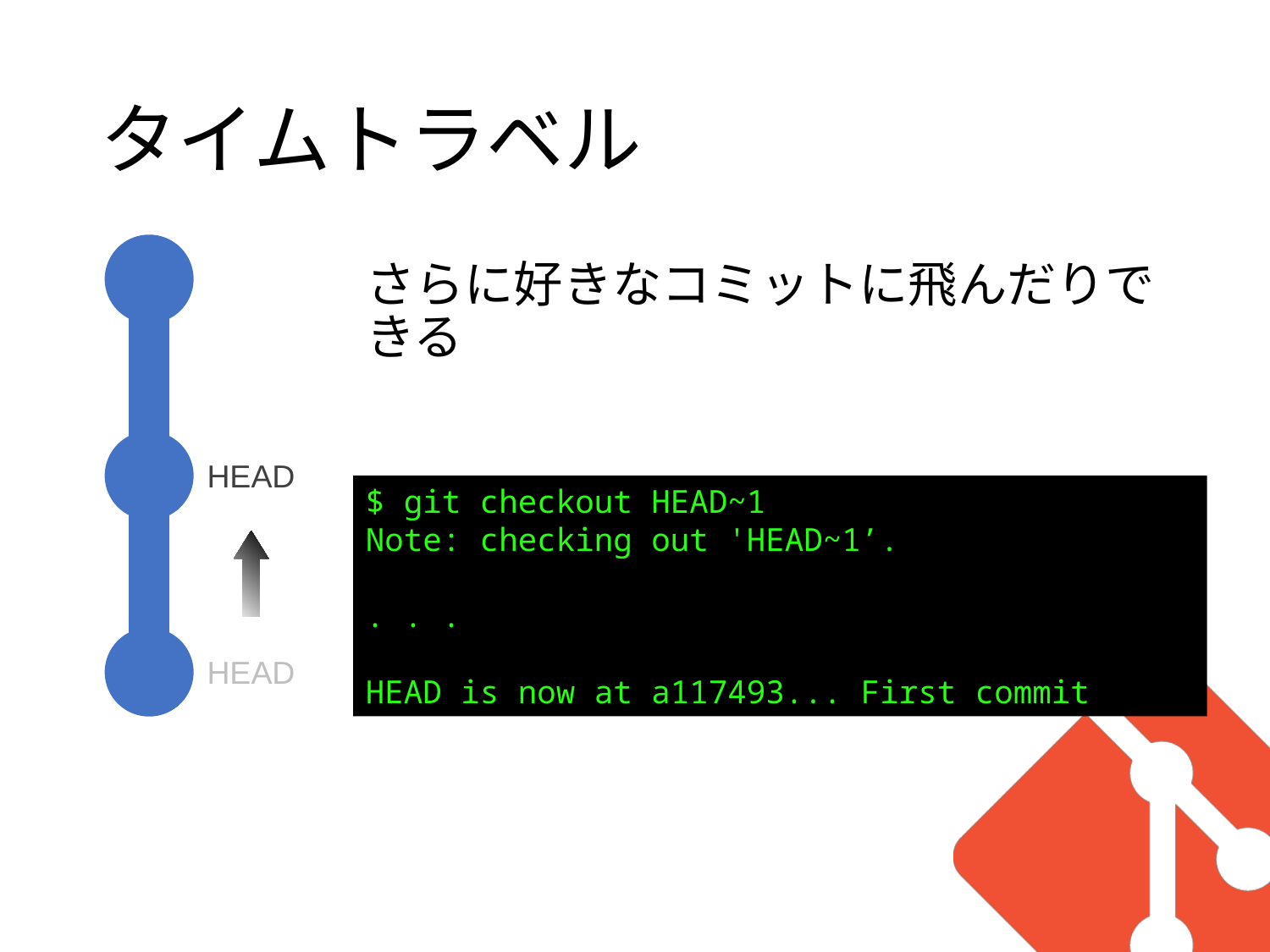

# タイムトラベル

さらに好きなコミットに飛んだりできる

HEAD
$ git checkout HEAD~1
Note: checking out 'HEAD~1’.

. . .
HEAD is now at a117493... First commit

HEAD